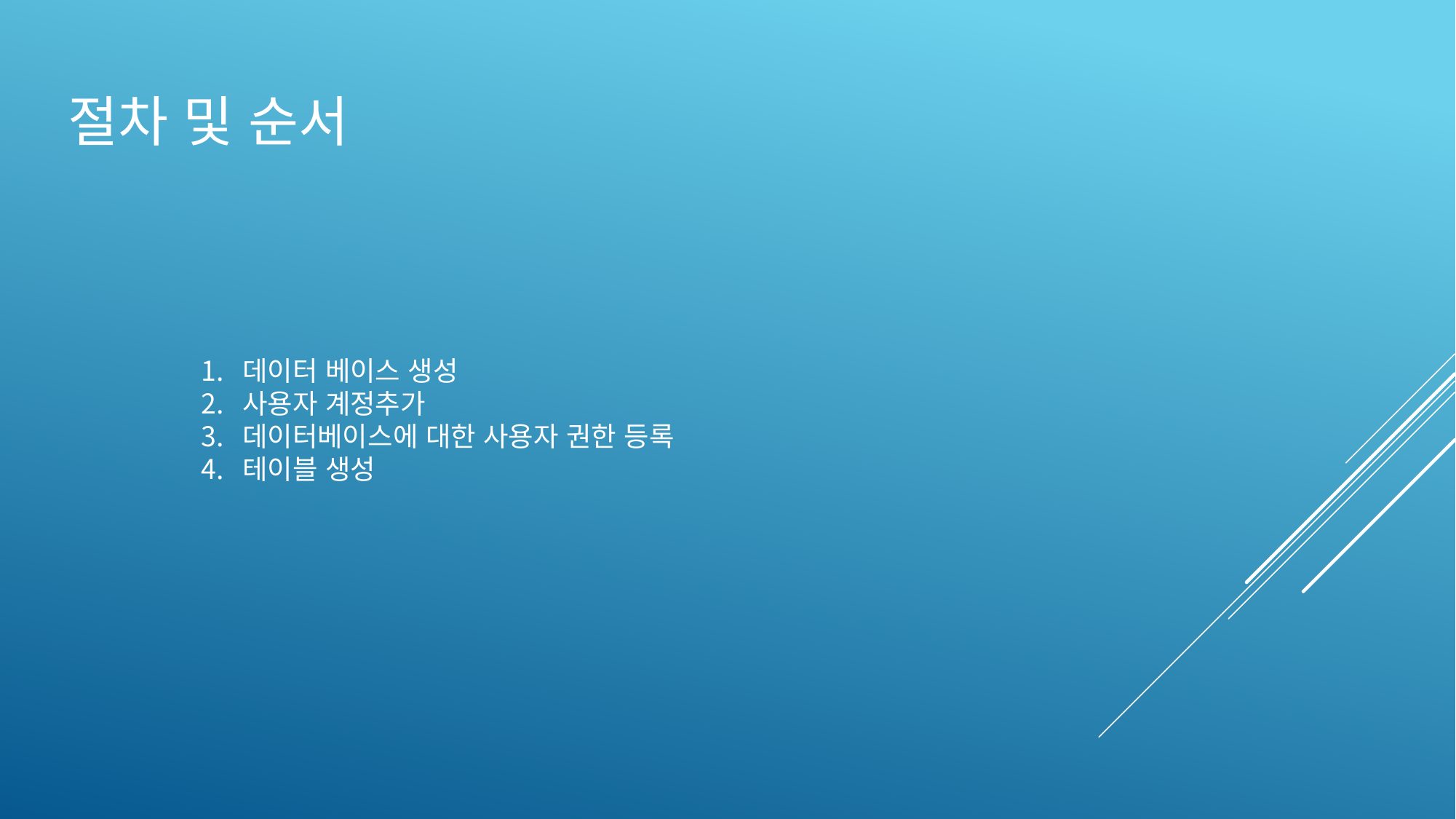

절차 및 순서
데이터 베이스 생성
사용자 계정추가
데이터베이스에 대한 사용자 권한 등록
테이블 생성